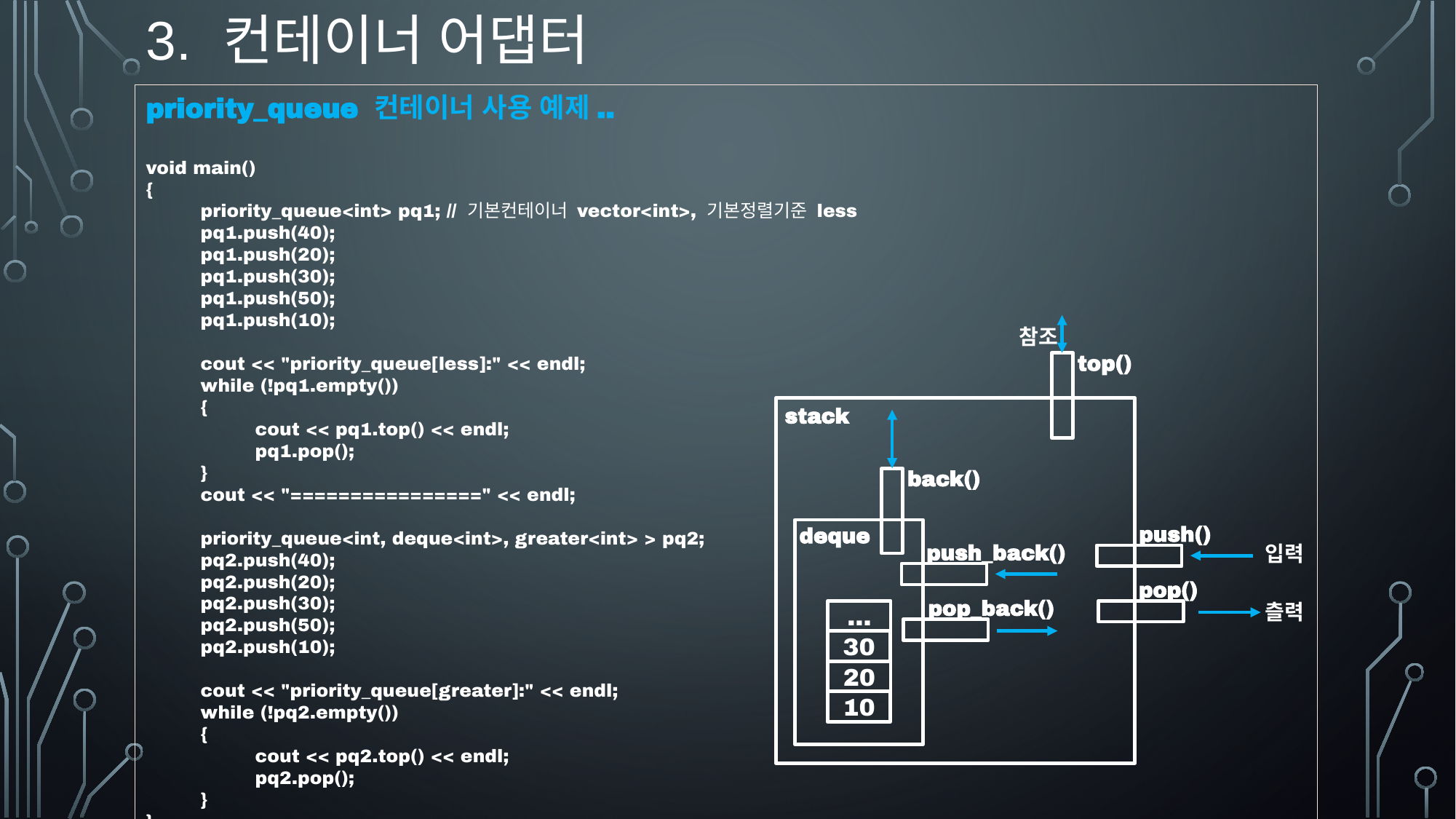

# 3. 컨테이너 어댑터
priority_queue 컨테이너 사용 예제..

void main()
{
priority_queue<int> pq1; // 기본컨테이너 vector<int>, 기본정렬기준 less
pq1.push(40);
pq1.push(20);
pq1.push(30);
pq1.push(50);
pq1.push(10);

cout << "priority_queue[less]:" << endl;
while (!pq1.empty())
{
cout << pq1.top() << endl;
pq1.pop();
}
cout << "================" << endl;

priority_queue<int, deque<int>, greater<int> > pq2;
pq2.push(40);
pq2.push(20);
pq2.push(30);
pq2.push(50);
pq2.push(10);

cout << "priority_queue[greater]:" << endl;
while (!pq2.empty())
{
cout << pq2.top() << endl;
pq2.pop();
}
}

참조
top()

stack

back()

push()
deque

push_back()
입력

pop()

pop_back()
츨력
…
30
20
10